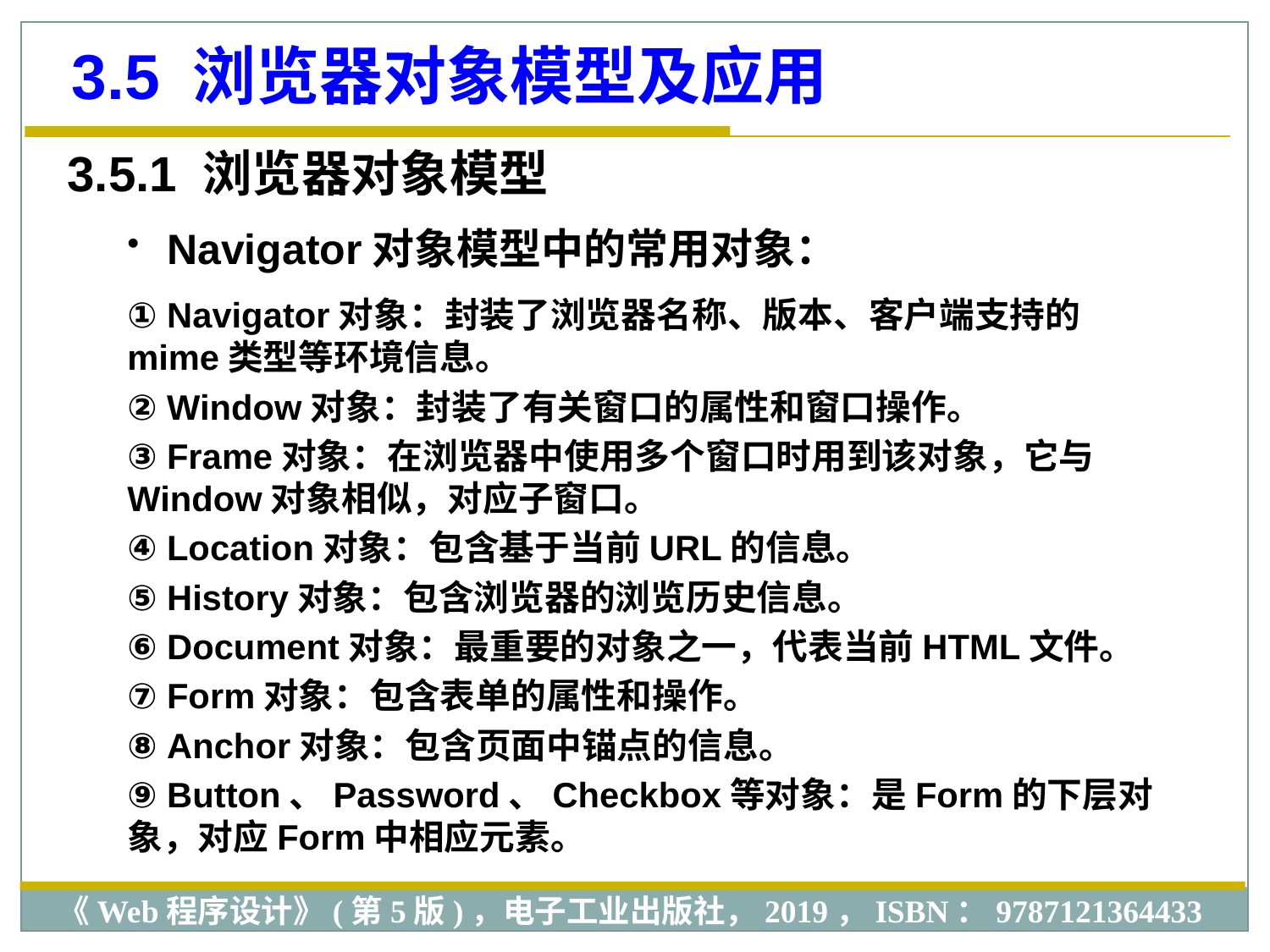

3.5 浏览器对象模型及应用
3.5.1 浏览器对象模型
 Navigator对象模型中的常用对象：
① Navigator对象：封装了浏览器名称、版本、客户端支持的mime类型等环境信息。
② Window对象：封装了有关窗口的属性和窗口操作。
③ Frame对象：在浏览器中使用多个窗口时用到该对象，它与Window对象相似，对应子窗口。
④ Location对象：包含基于当前URL的信息。
⑤ History对象：包含浏览器的浏览历史信息。
⑥ Document对象：最重要的对象之一，代表当前HTML文件。
⑦ Form对象：包含表单的属性和操作。
⑧ Anchor对象：包含页面中锚点的信息。
⑨ Button、Password、Checkbox等对象：是Form的下层对象，对应Form中相应元素。